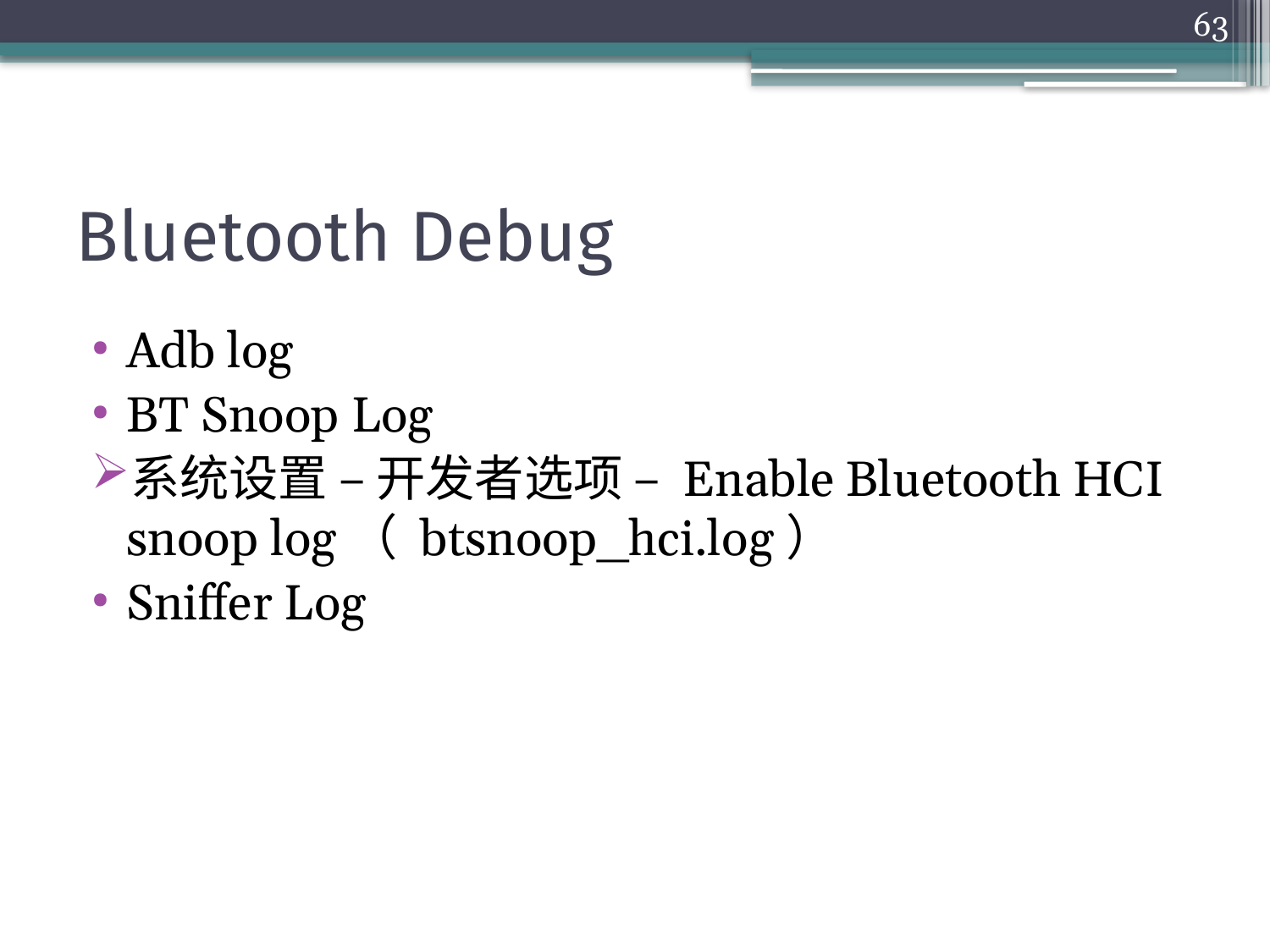

63
# Bluetooth Debug
Adb log
BT Snoop Log
系统设置 – 开发者选项 – Enable Bluetooth HCI snoop log（ btsnoop_hci.log）
Sniffer Log